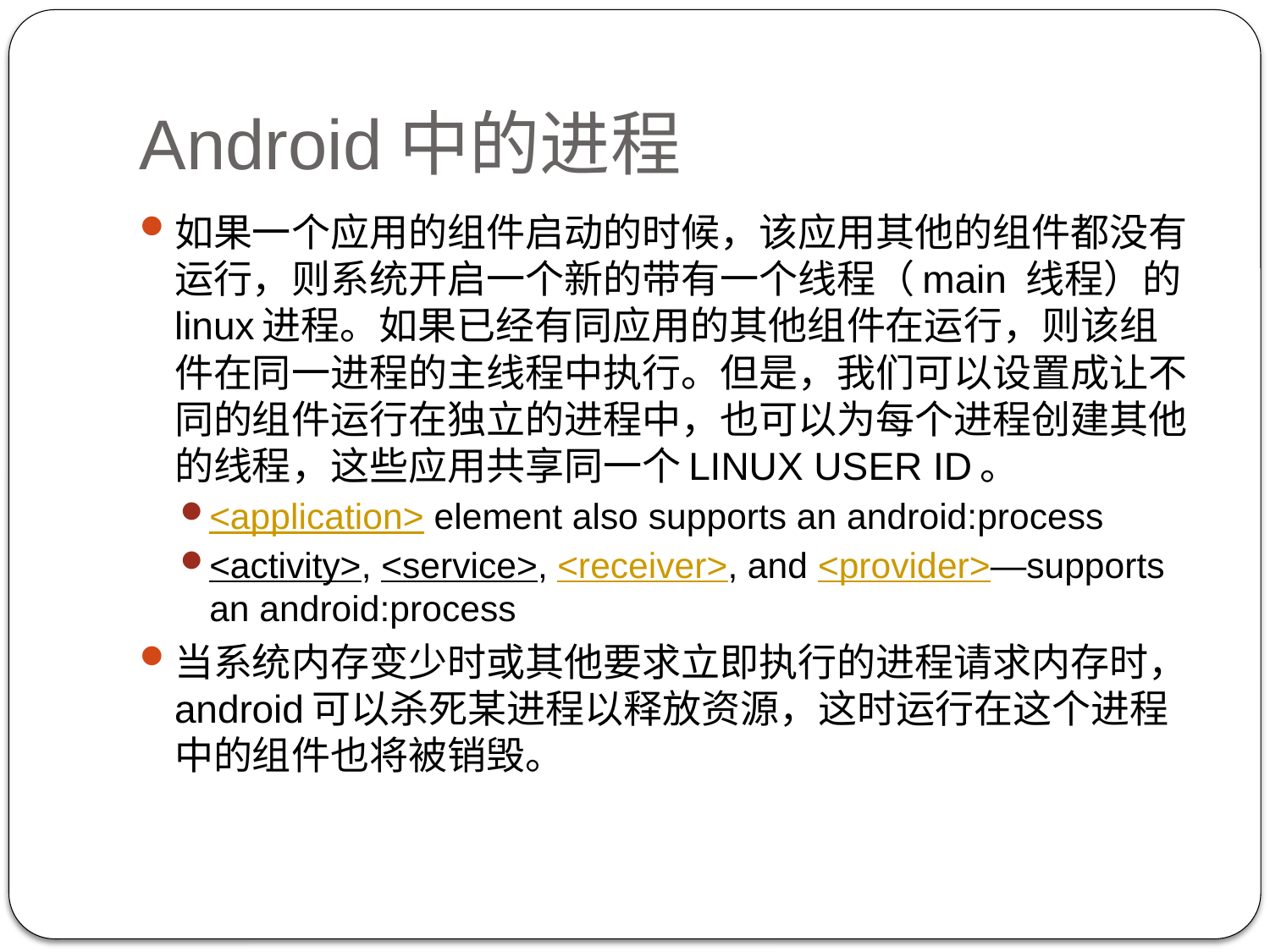

# Android中的进程
如果一个应用的组件启动的时候，该应用其他的组件都没有运行，则系统开启一个新的带有一个线程（main 线程）的linux进程。如果已经有同应用的其他组件在运行，则该组件在同一进程的主线程中执行。但是，我们可以设置成让不同的组件运行在独立的进程中，也可以为每个进程创建其他的线程，这些应用共享同一个LINUX USER ID。
<application> element also supports an android:process
<activity>, <service>, <receiver>, and <provider>—supports an android:process
当系统内存变少时或其他要求立即执行的进程请求内存时，android可以杀死某进程以释放资源，这时运行在这个进程中的组件也将被销毁。